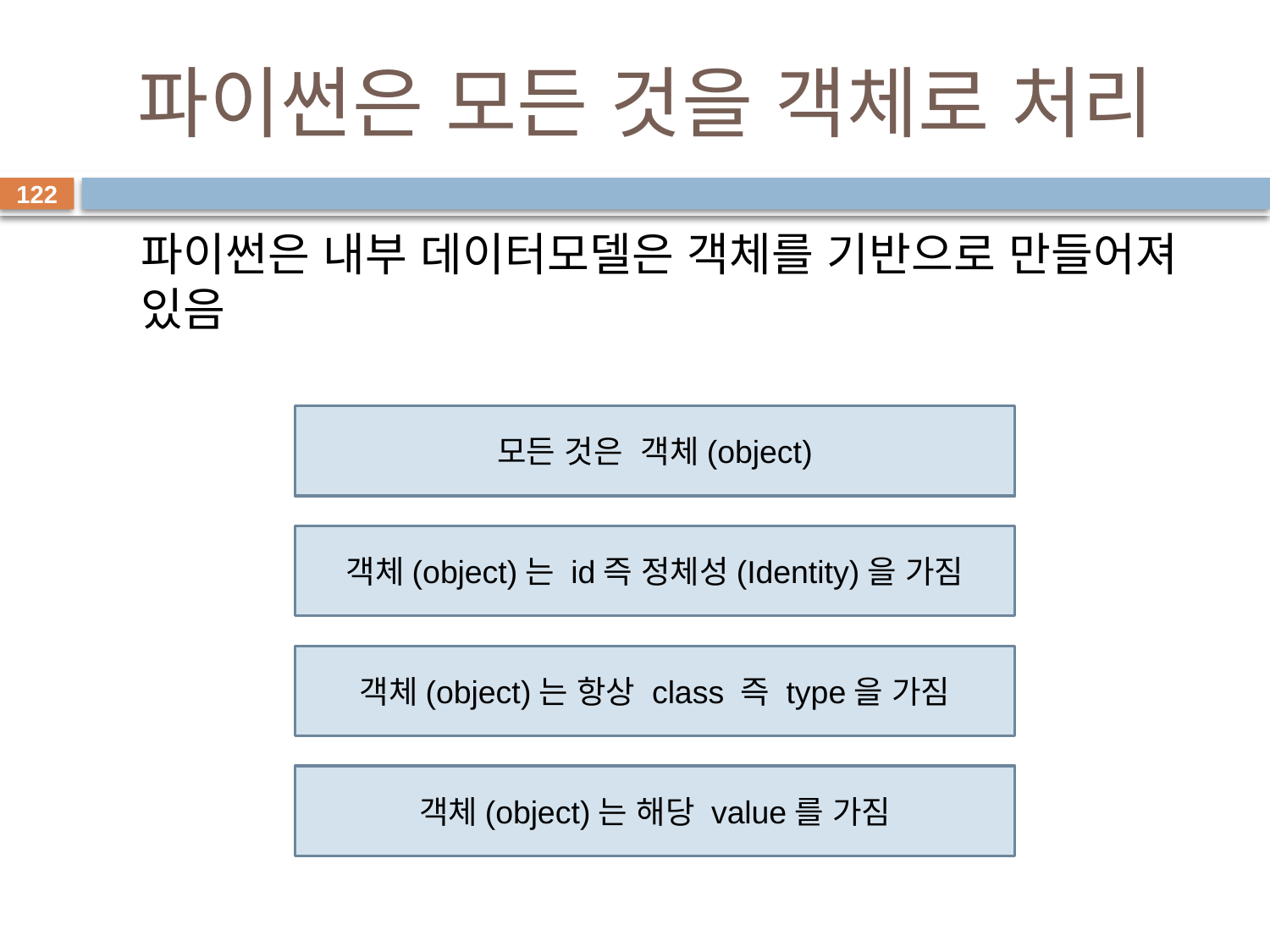

# 파이썬은 모든 것을 객체로 처리
122
파이썬은 내부 데이터모델은 객체를 기반으로 만들어져 있음
모든 것은  객체(object)
객체(object)는 id즉 정체성(Identity)을 가짐
객체(object)는 항상 class 즉 type을 가짐
객체(object)는 해당 value를 가짐